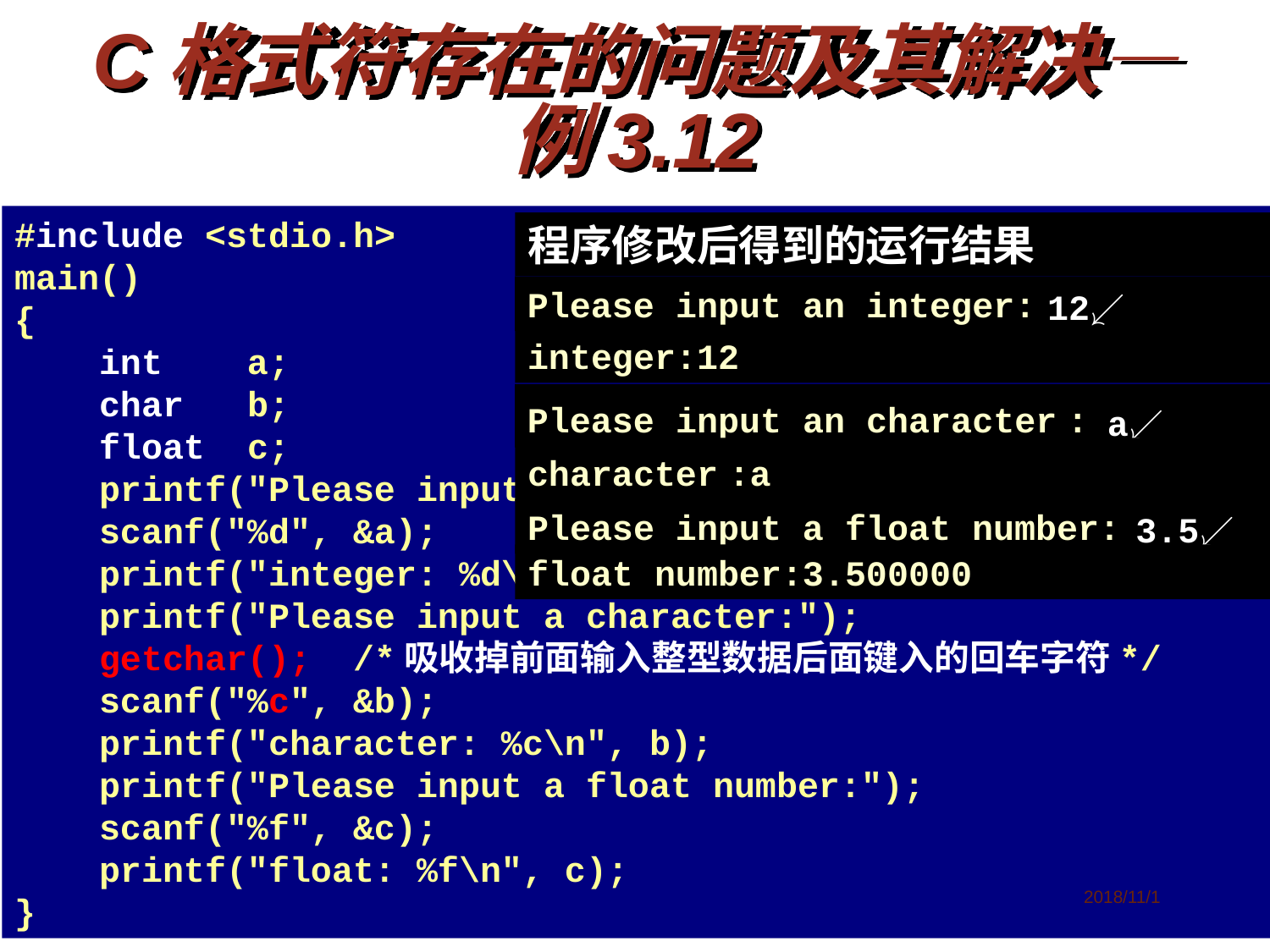

C格式符存在的问题及其解决—例3.12
#include <stdio.h>
main()
{
    int    a;
    char   b;
    float  c;
    printf("Please input an integer:");
    scanf("%d", &a);
    printf("integer: %d\n", a);
    printf("Please input a character:");
    getchar();  /*吸收掉前面输入整型数据后面键入的回车字符*/
    scanf("%c", &b);
    printf("character: %c\n", b);
    printf("Please input a float number:");
    scanf("%f", &c);
    printf("float: %f\n", c);
}
程序修改后得到的运行结果
Please input an integer:
12↙
integer:12
Please input an character :
a↙
character :a
Please input a float number:
3.5↙
float number:3.500000
2018/11/1
52